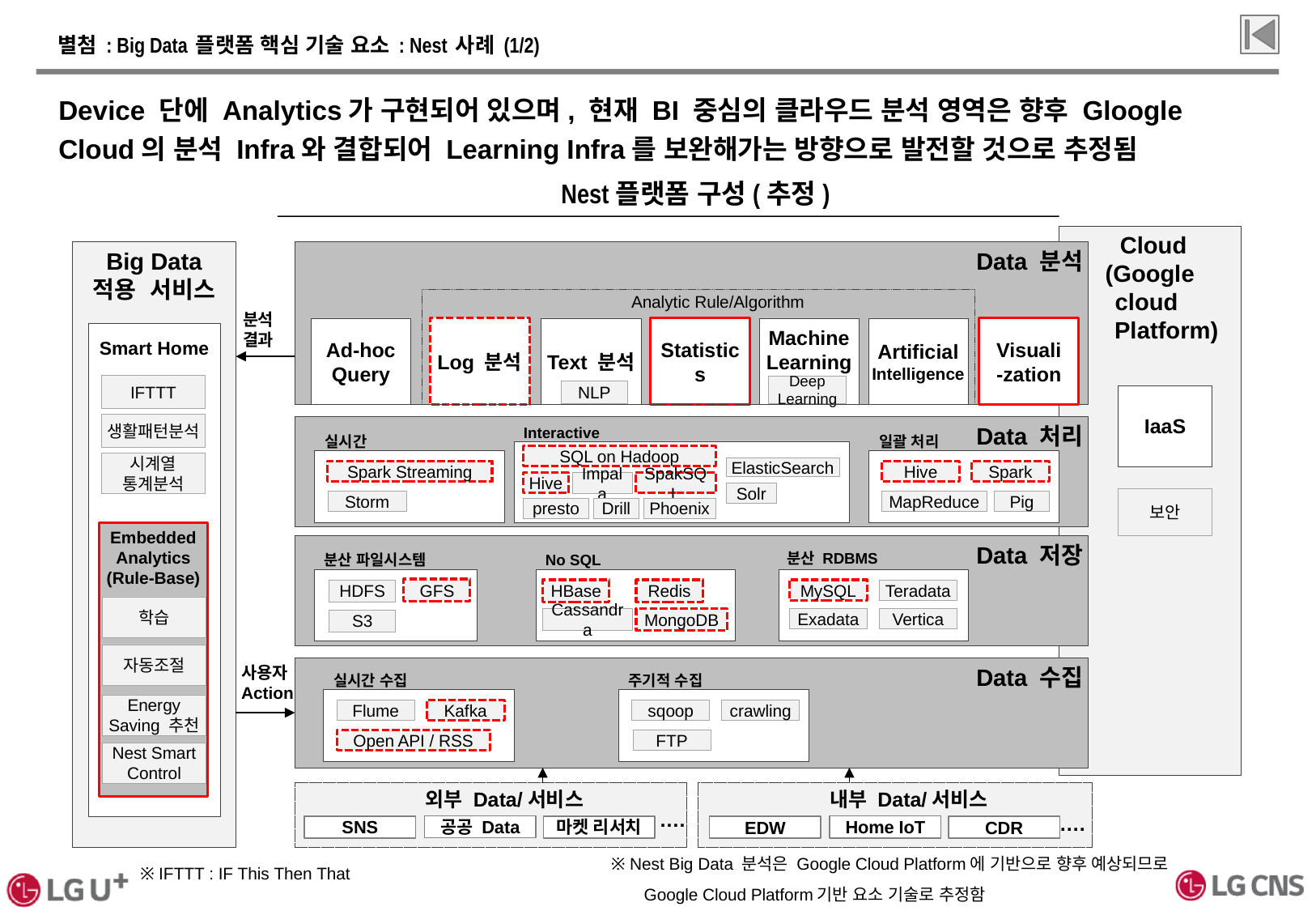

# 별첨 : Big Data 플랫폼 핵심 기술 요소 : Nest 사례 (1/2)
Device 단에 Analytics가 구현되어 있으며, 현재 BI 중심의 클라우드 분석 영역은 향후 Gloogle
Cloud의 분석 Infra와 결합되어 Learning Infra를 보완해가는 방향으로 발전할 것으로 추정됨
Nest플랫폼 구성(추정)

 Cloud
 (Google
cloud
     Platform)
Big Data
적용  서비스
Data 분석
Analytic Rule/Algorithm

분석
결과
Log 분석
Text 분석
Statistics
Machine
Learning

Artificial
Intelligence
Visuali
-zation
Ad-hoc
Query
Smart Home

Deep Learning
IFTTT
NLP
IaaS
생활패턴분석
Data 처리
Interactive
실시간
일괄 처리

SQL on Hadoop

시계열 통계분석
ElasticSearch
Spark Streaming
Hive
Spark
Hive
Impala
SpakSQL
Solr
보안
Storm
MapReduce
Pig
presto
Drill
Phoenix
Embedded
Analytics
(Rule-Base)

Data 저장
분산 RDBMS
분산 파일시스템
No SQL

GFS
HDFS
HBase
Redis
MySQL
Teradata
학습
Cassandra
MongoDB
Exadata
Vertica
S3
자동조절
사용자
Action
Data 수집
실시간 수집
주기적 수집

Energy Saving 추천
Flume
Kafka
sqoop
crawling
Open API / RSS
FTP
Nest Smart
Control
    외부 Data/서비스
    내부 Data/서비스
….
….
공공 Data
Home IoT
마켓 리서치
SNS
CDR
EDW
※ Nest Big Data 분석은 Google Cloud Platform에 기반으로 향후 예상되므로
       Google Cloud Platform기반 요소 기술로 추정함
※ IFTTT : IF This Then That